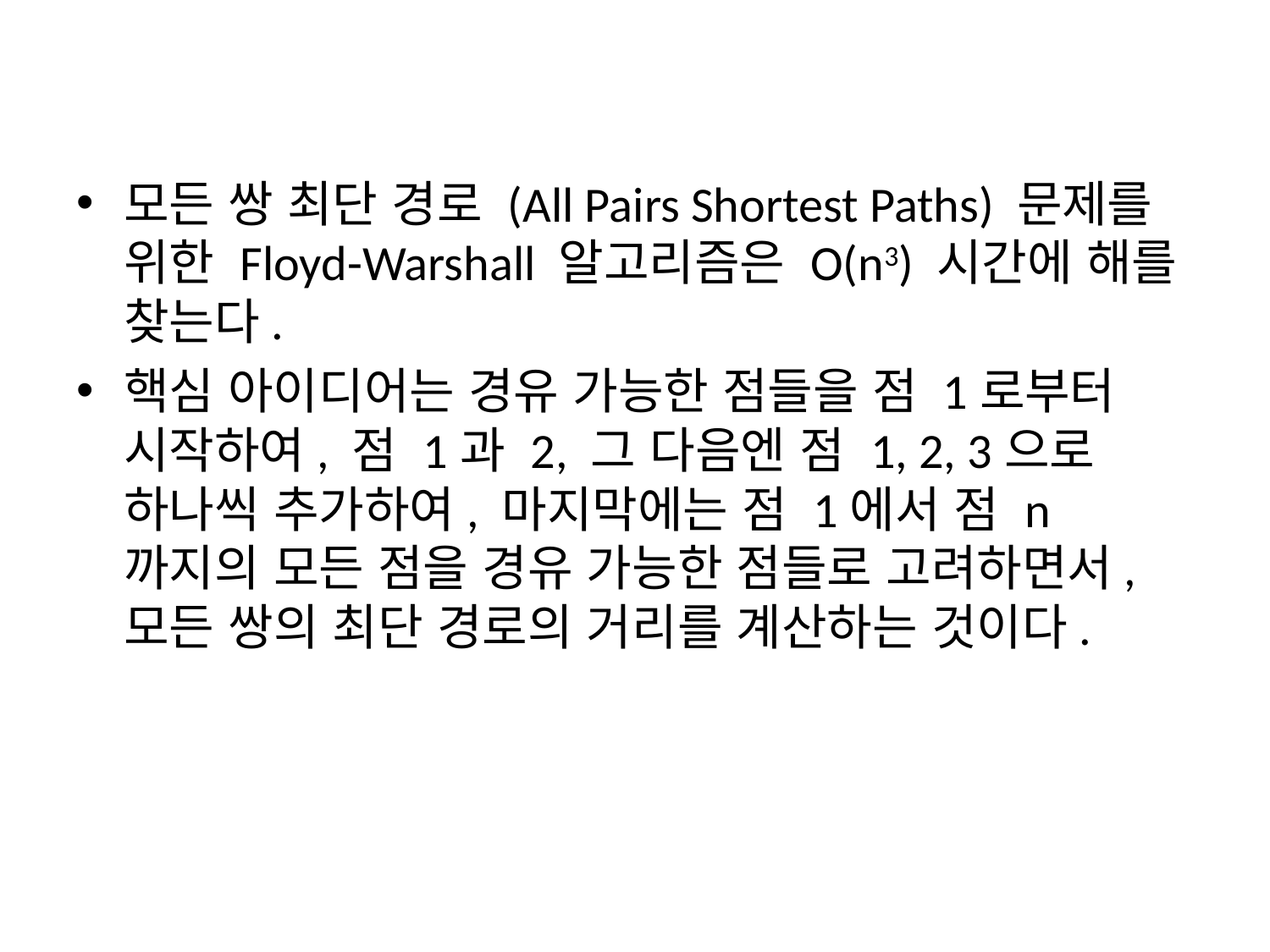

모든 쌍 최단 경로 (All Pairs Shortest Paths) 문제를 위한 Floyd-Warshall 알고리즘은 O(n3) 시간에 해를 찾는다.
핵심 아이디어는 경유 가능한 점들을 점 1로부터 시작하여, 점 1과 2, 그 다음엔 점 1, 2, 3으로 하나씩 추가하여, 마지막에는 점 1에서 점 n까지의 모든 점을 경유 가능한 점들로 고려하면서, 모든 쌍의 최단 경로의 거리를 계산하는 것이다.